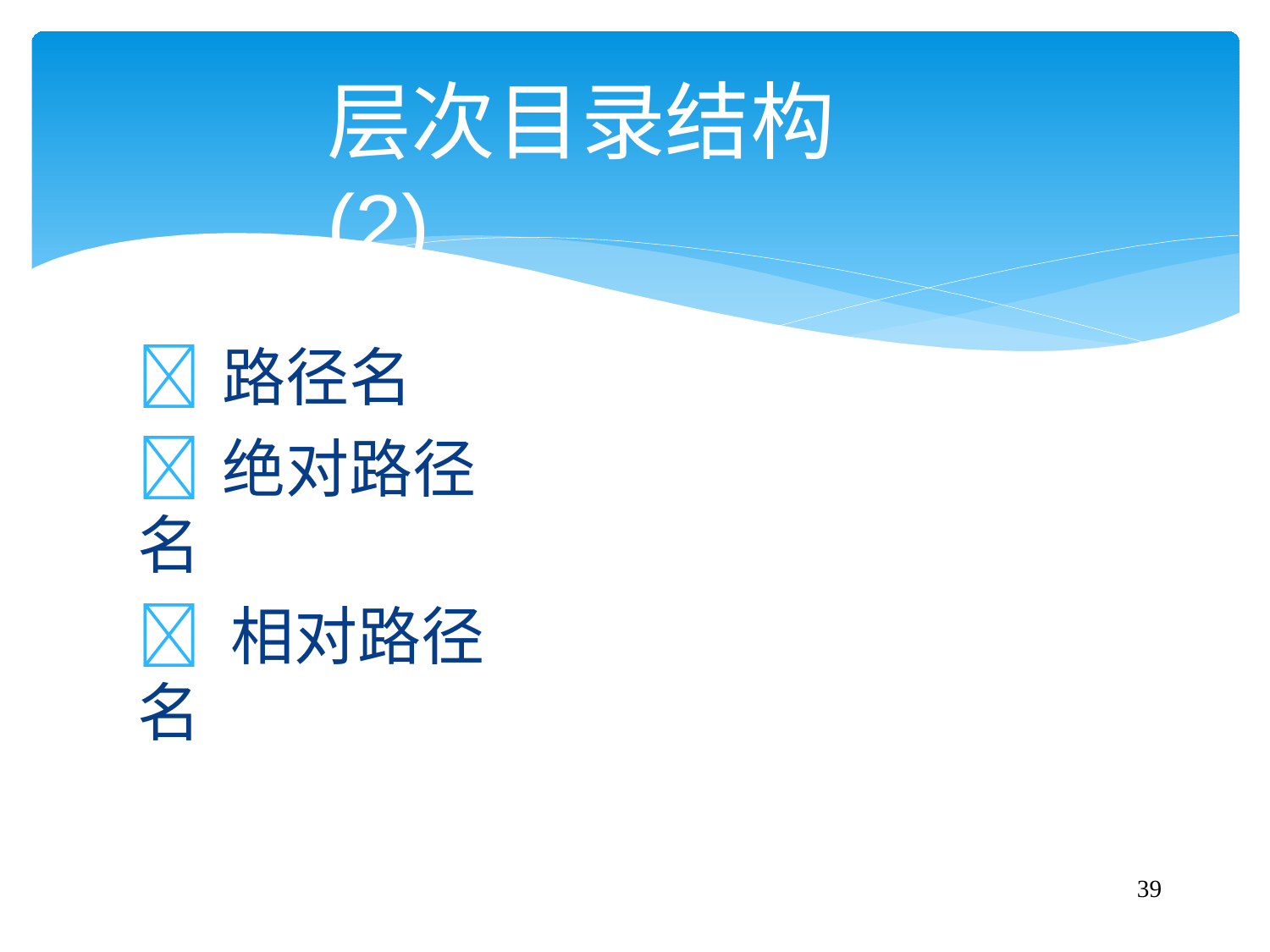

# 层次目录结构(2)
∗路径名
∗绝对路径名
∗ 相对路径名
39